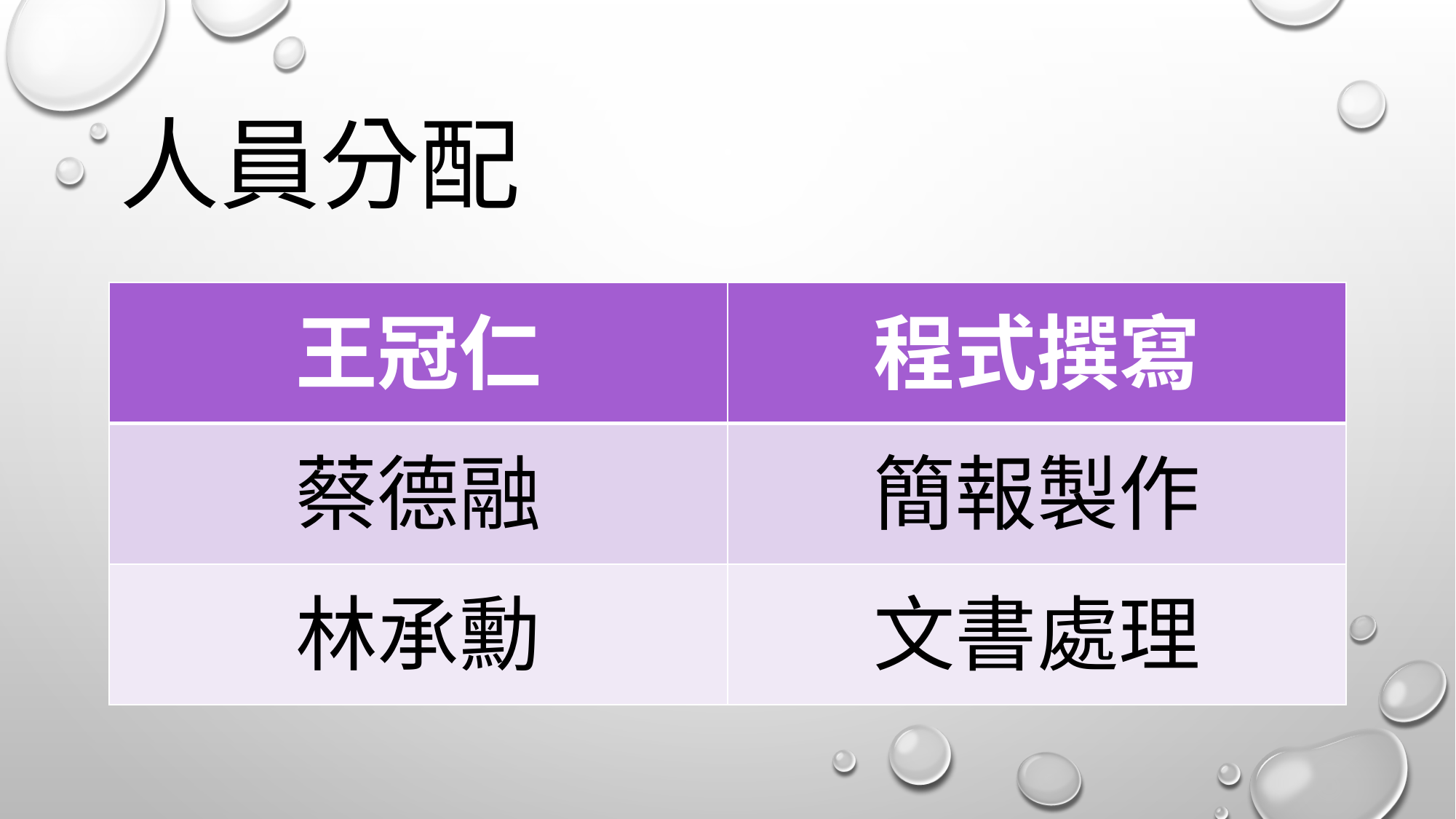

# 人員分配
| 王冠仁 | 程式撰寫 |
| --- | --- |
| 蔡德融 | 簡報製作 |
| 林承勳 | 文書處理 |